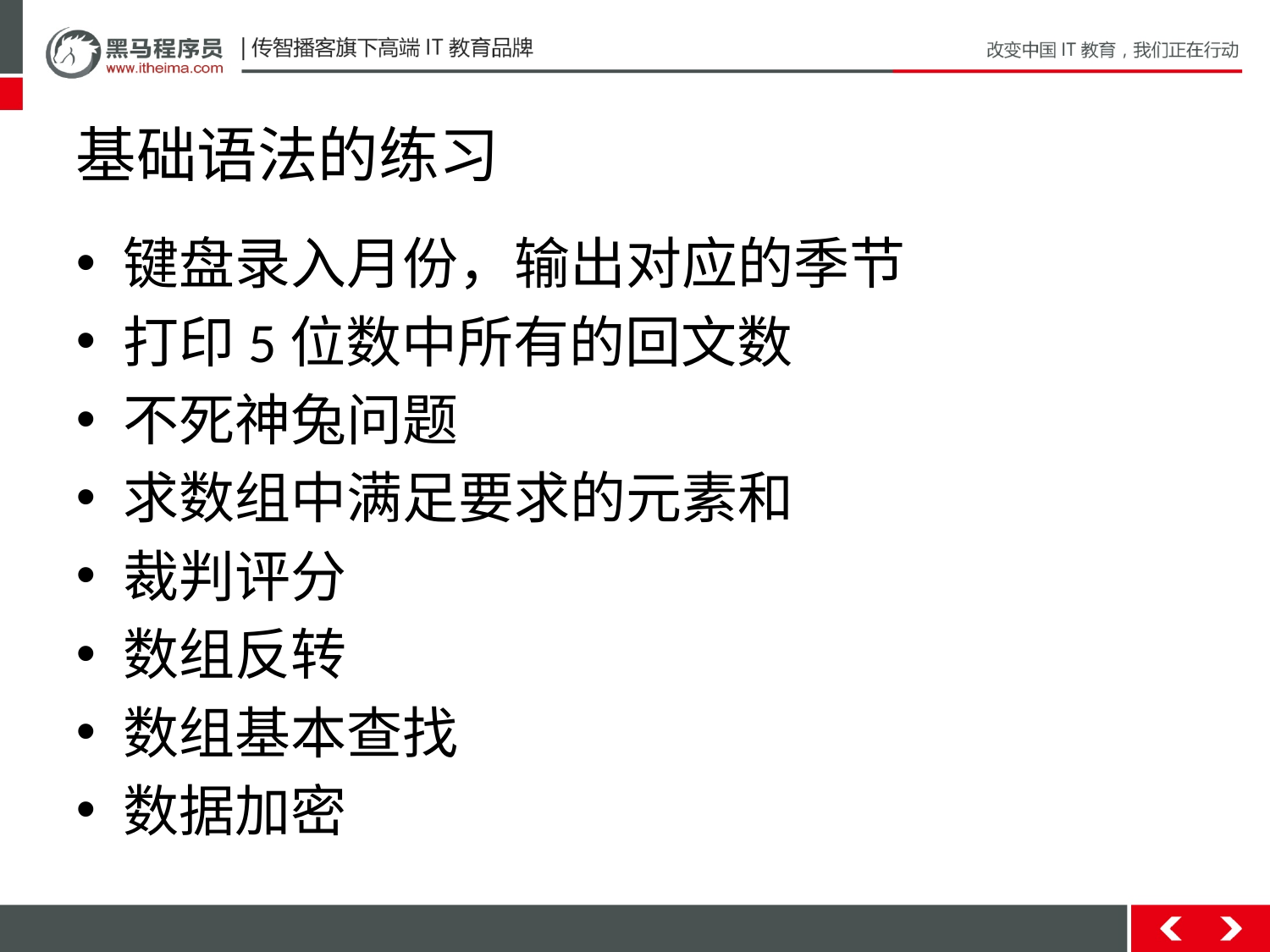

# 基础语法的练习
键盘录入月份，输出对应的季节
打印5位数中所有的回文数
不死神兔问题
求数组中满足要求的元素和
裁判评分
数组反转
数组基本查找
数据加密